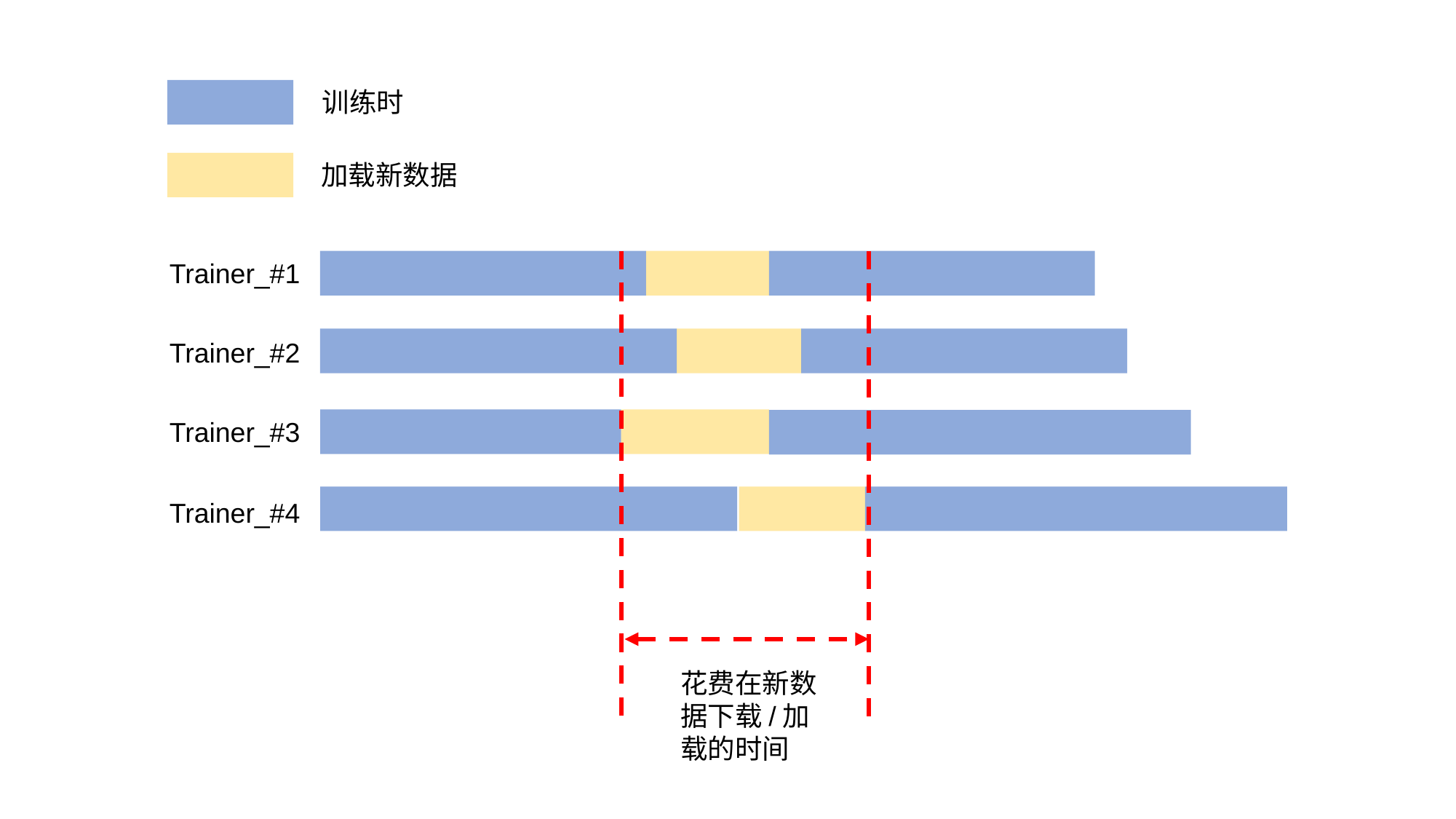

训练时

加载新数据
Trainer_#1

Trainer_#2

Trainer_#3

Trainer_#4
花费在新数据下载/加载的时间